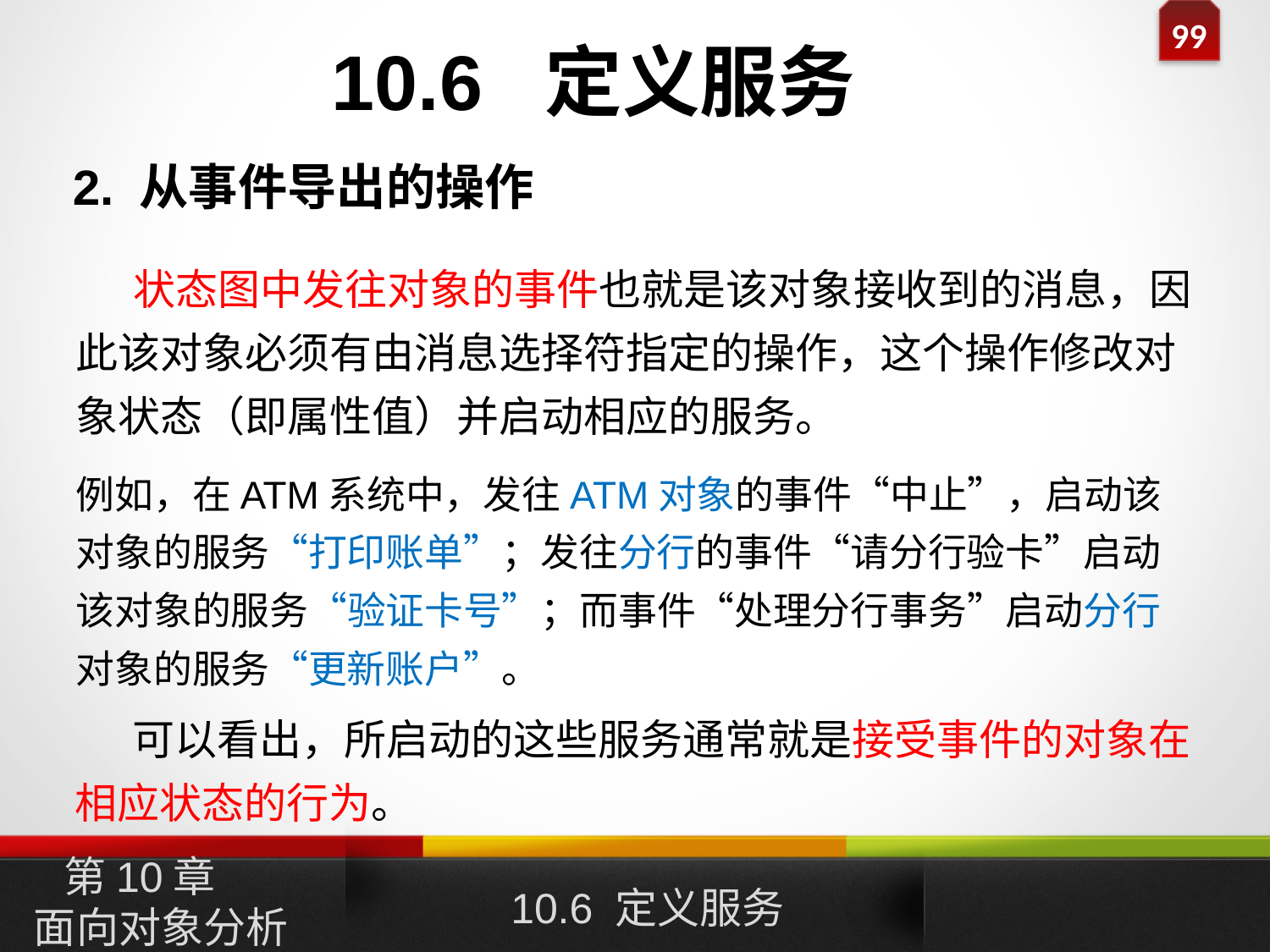

10.6  定义服务
2. 从事件导出的操作
     状态图中发往对象的事件也就是该对象接收到的消息，因此该对象必须有由消息选择符指定的操作，这个操作修改对象状态（即属性值）并启动相应的服务。
例如，在ATM系统中，发往ATM对象的事件“中止”，启动该对象的服务“打印账单”；发往分行的事件“请分行验卡”启动该对象的服务“验证卡号”；而事件“处理分行事务”启动分行对象的服务“更新账户”。
     可以看出，所启动的这些服务通常就是接受事件的对象在相应状态的行为。
10.6 定义服务